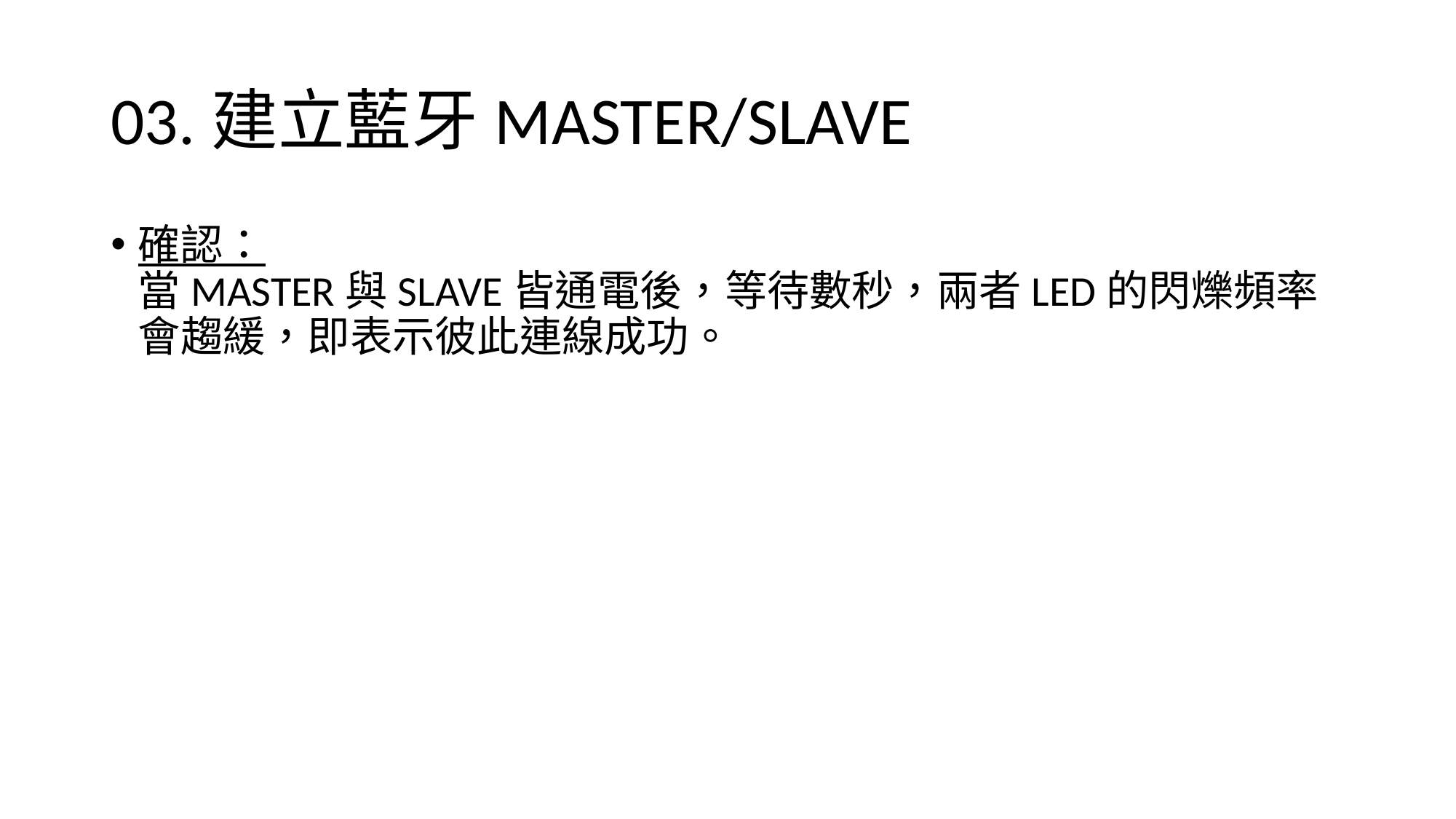

# 03.建立藍牙MASTER/SLAVE
確認：
當MASTER與SLAVE皆通電後，等待數秒，兩者LED的閃爍頻率會趨緩，即表示彼此連線成功。